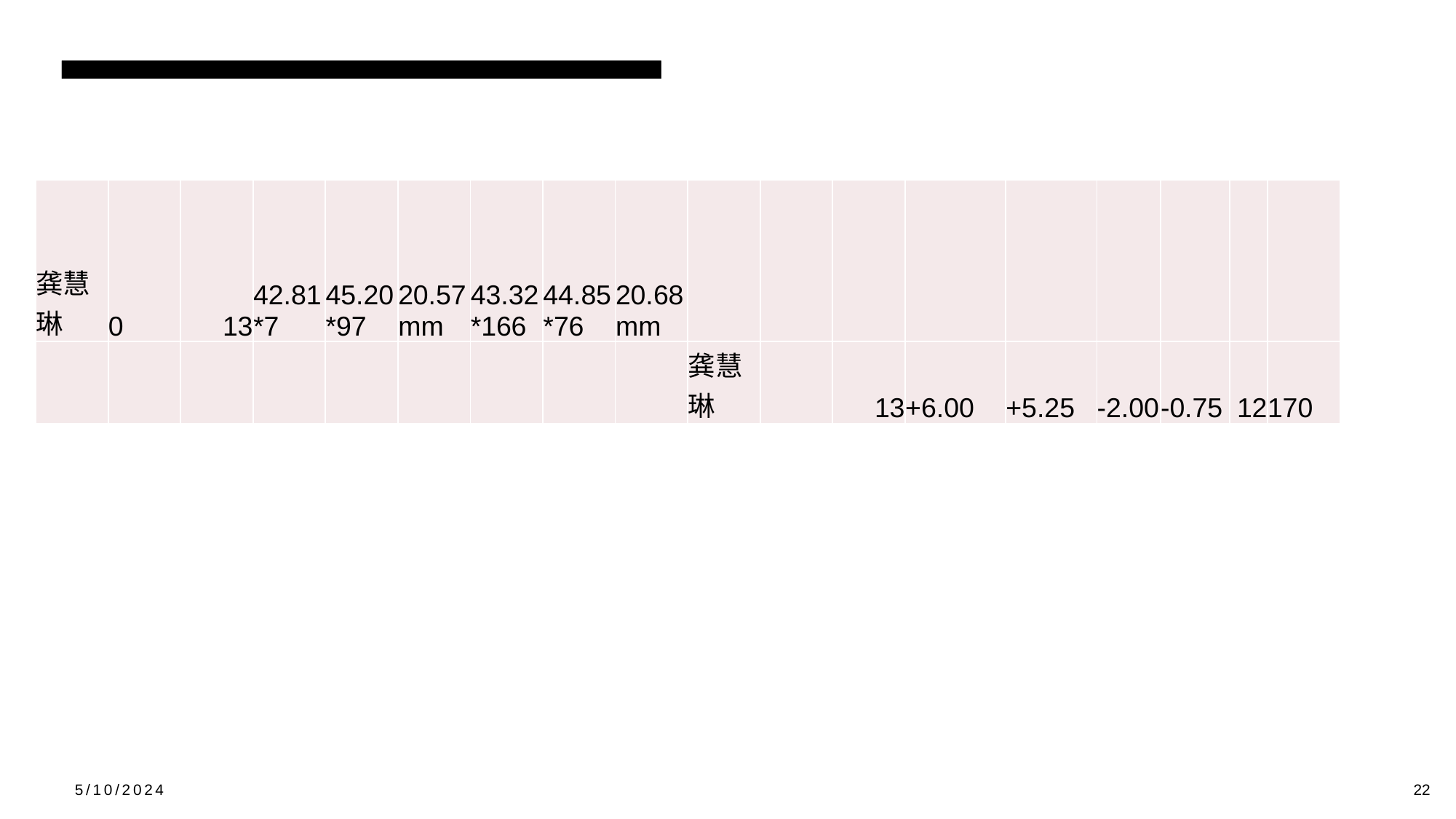

| 龚慧琳 | 0 | 13 | 42.81\*7 | 45.20\*97 | 20.57mm | 43.32\*166 | 44.85\*76 | 20.68mm |  |  |  |  |  |  |  |  |  |
| --- | --- | --- | --- | --- | --- | --- | --- | --- | --- | --- | --- | --- | --- | --- | --- | --- | --- |
|  |  |  |  |  |  |  |  |  | 龚慧琳 |  | 13 | +6.00 | +5.25 | -2.00 | -0.75 | 12 | 170 |
5/10/2024
22